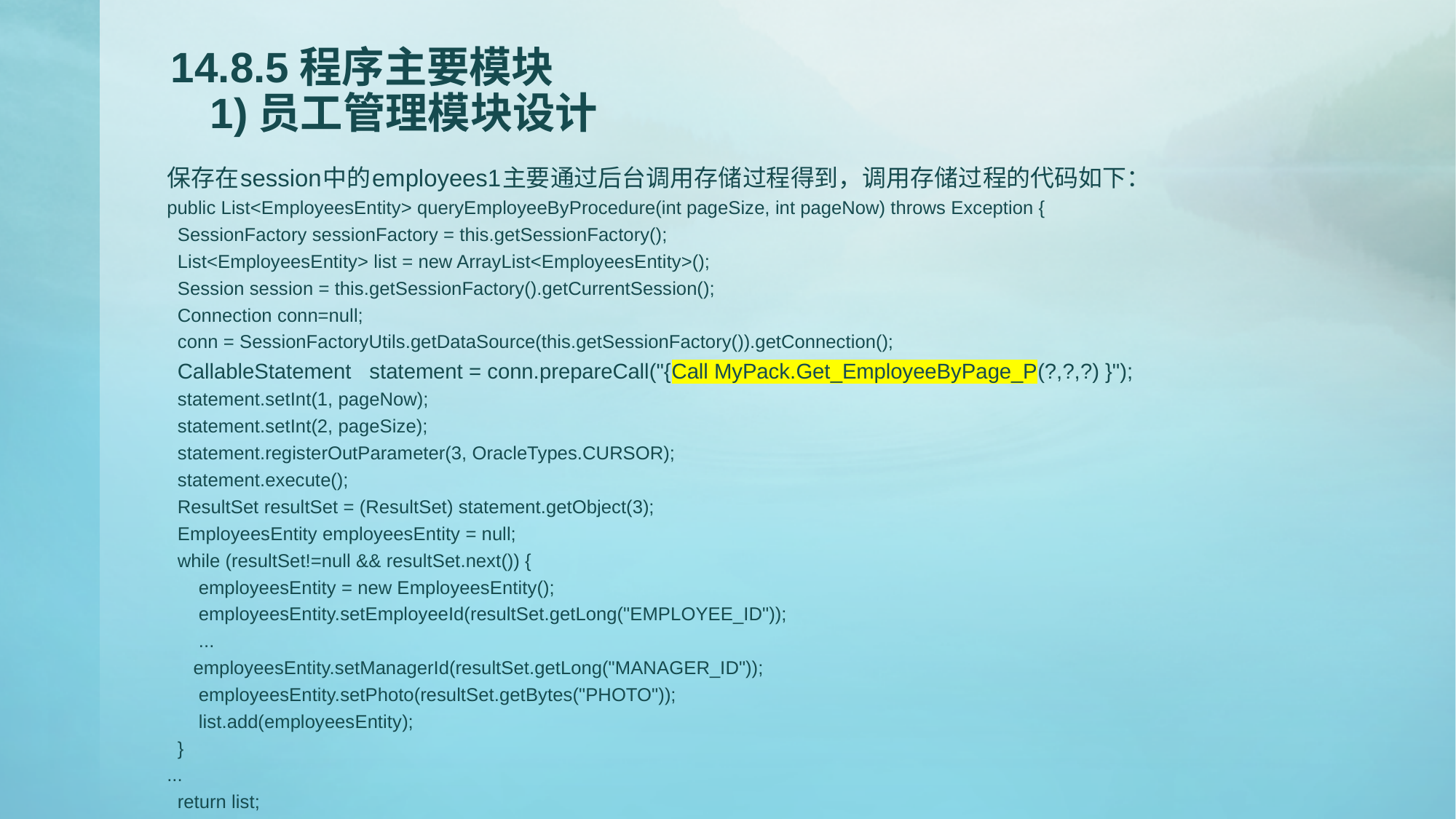

# 14.8.5程序主要模块 1)员工管理模块设计
保存在session中的employees1主要通过后台调用存储过程得到，调用存储过程的代码如下：
public List<EmployeesEntity> queryEmployeeByProcedure(int pageSize, int pageNow) throws Exception {
  SessionFactory sessionFactory = this.getSessionFactory();
  List<EmployeesEntity> list = new ArrayList<EmployeesEntity>();
  Session session = this.getSessionFactory().getCurrentSession();
  Connection conn=null;
  conn = SessionFactoryUtils.getDataSource(this.getSessionFactory()).getConnection();
  CallableStatement   statement = conn.prepareCall("{Call MyPack.Get_EmployeeByPage_P(?,?,?) }");
  statement.setInt(1, pageNow);
  statement.setInt(2, pageSize);
  statement.registerOutParameter(3, OracleTypes.CURSOR);
  statement.execute();
  ResultSet resultSet = (ResultSet) statement.getObject(3);
  EmployeesEntity employeesEntity = null;
  while (resultSet!=null && resultSet.next()) {
      employeesEntity = new EmployeesEntity();
      employeesEntity.setEmployeeId(resultSet.getLong("EMPLOYEE_ID"));
      ...
     employeesEntity.setManagerId(resultSet.getLong("MANAGER_ID"));
      employeesEntity.setPhoto(resultSet.getBytes("PHOTO"));
      list.add(employeesEntity);
  }
...
  return list;
}